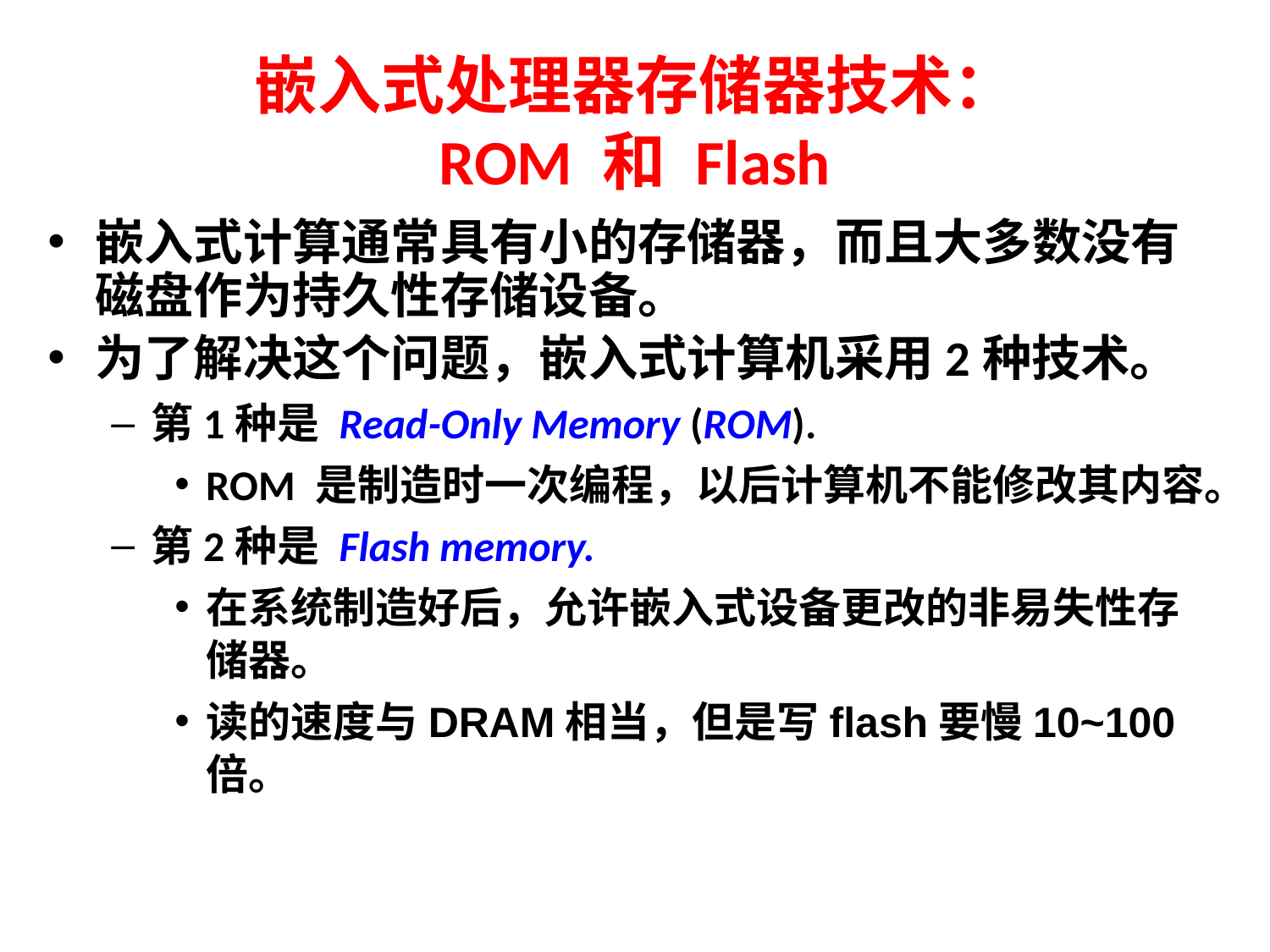

# 嵌入式处理器存储器技术： ROM 和 Flash
嵌入式计算通常具有小的存储器，而且大多数没有磁盘作为持久性存储设备。
为了解决这个问题，嵌入式计算机采用2种技术。
第1种是 Read-Only Memory (ROM).
ROM 是制造时一次编程，以后计算机不能修改其内容。
第2种是 Flash memory.
在系统制造好后，允许嵌入式设备更改的非易失性存储器。
读的速度与DRAM相当，但是写flash要慢10~100倍。
18